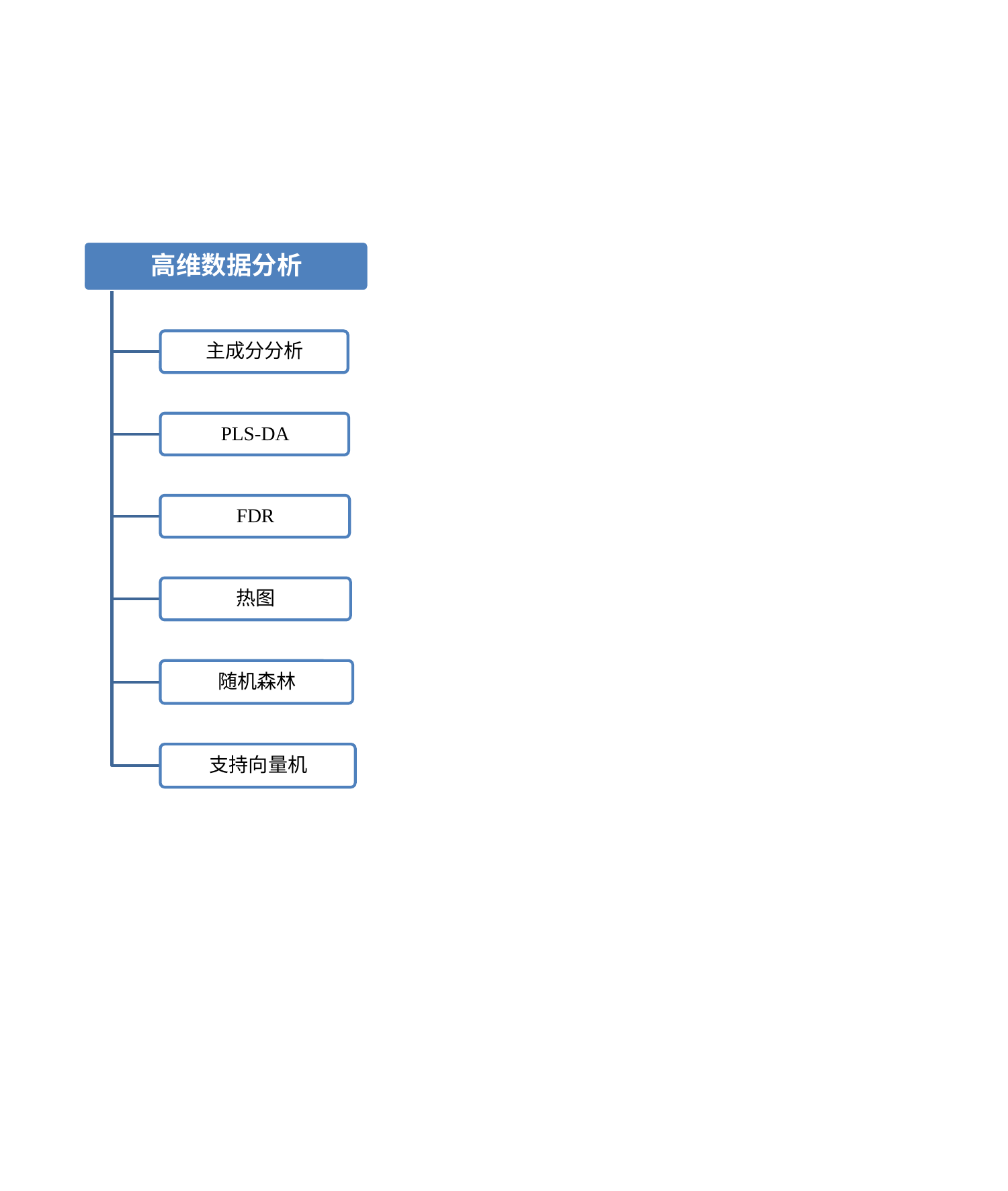

高维数据分析
主成分分析
PLS-DA
FDR
热图
随机森林
支持向量机